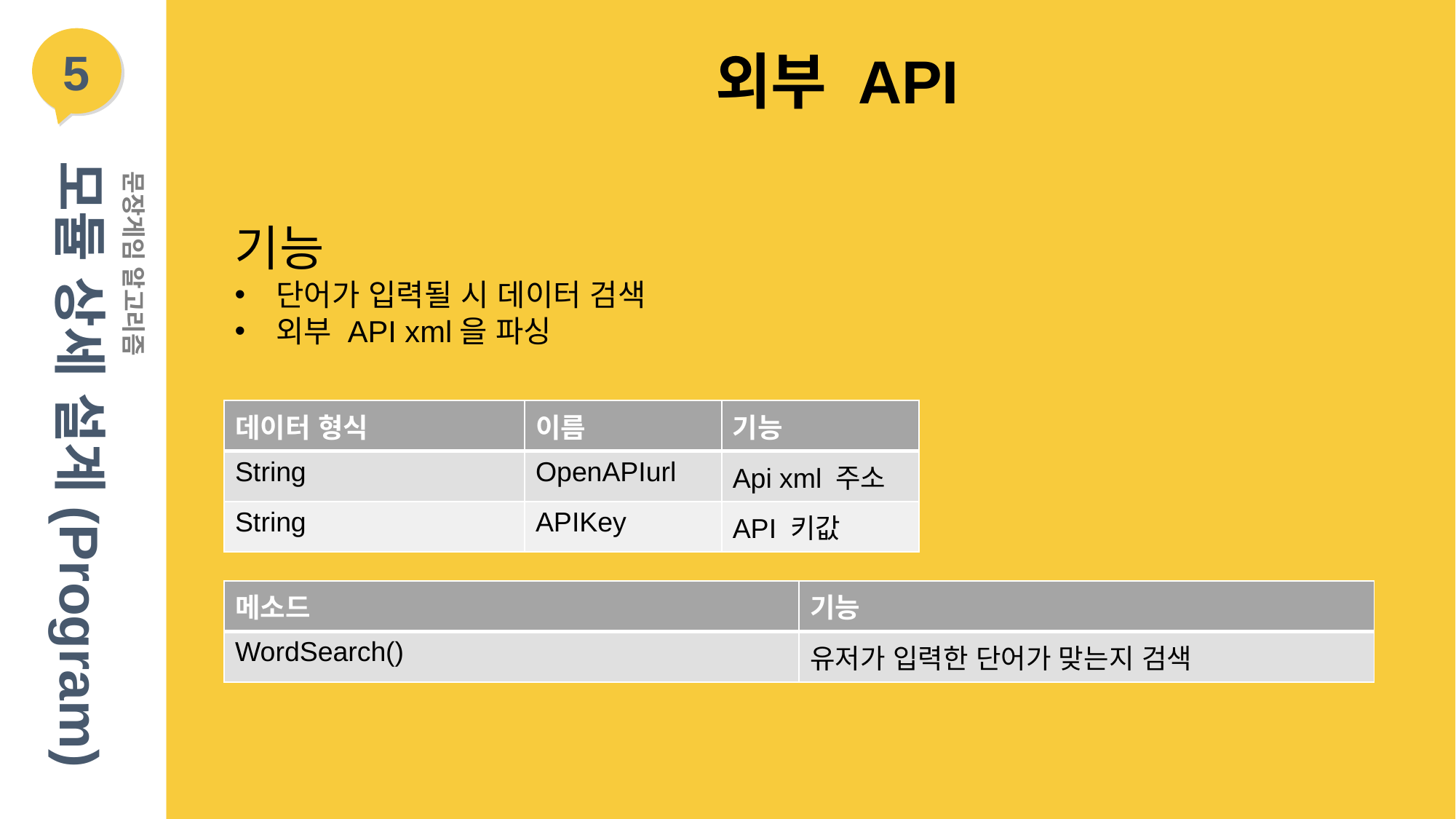

5

외부 API
모듈 상세 설계(Program)
문장게임 알고리즘
기능
단어가 입력될 시 데이터 검색
외부 API xml을 파싱
| 데이터 형식 | 이름 | 기능 |
| --- | --- | --- |
| String | OpenAPIurl | Api xml 주소 |
| String | APIKey | API 키값 |
| 메소드 | 기능 |
| --- | --- |
| WordSearch() | 유저가 입력한 단어가 맞는지 검색 |